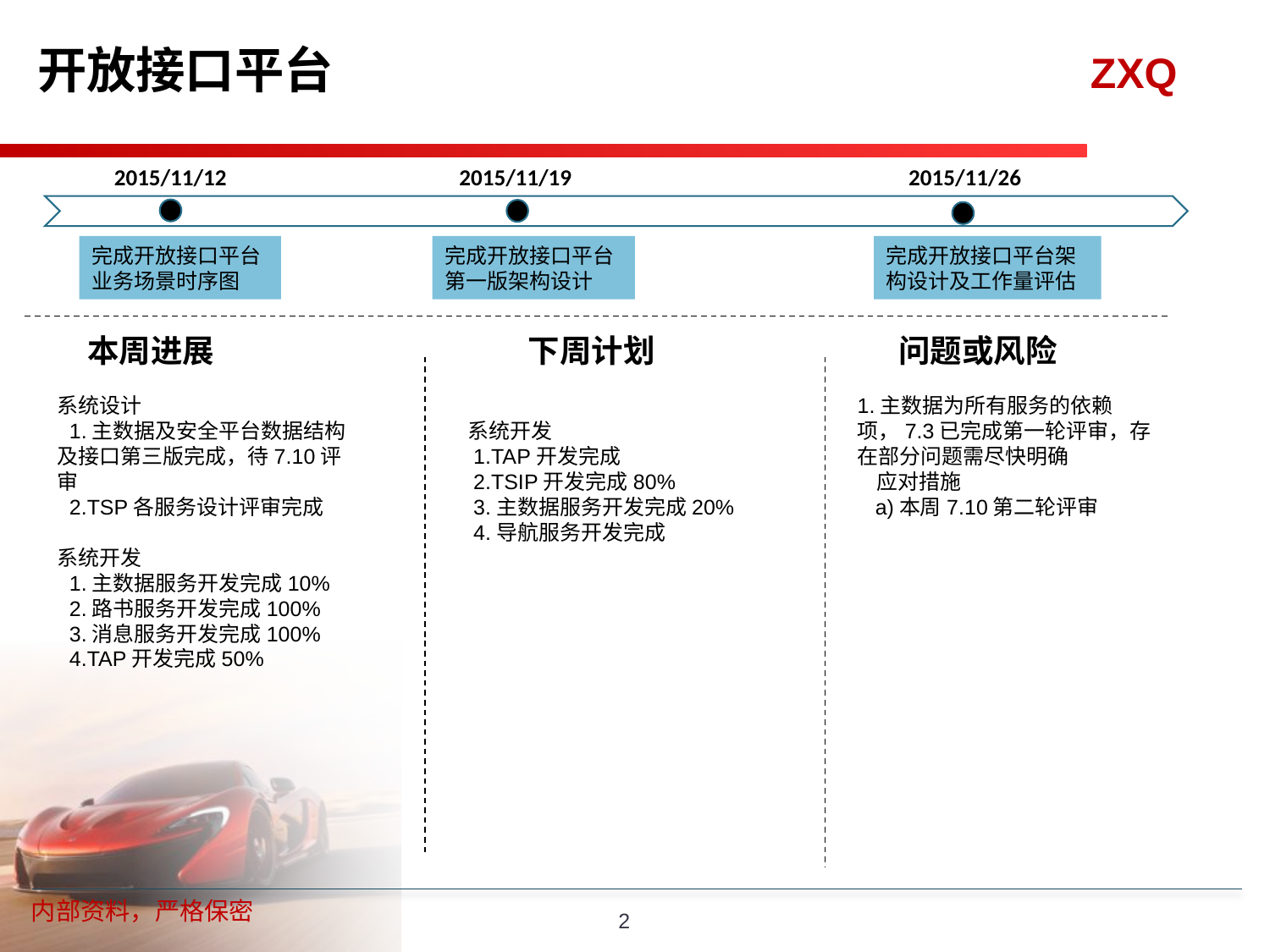

# 开放接口平台
2015/11/12
2015/11/19
2015/11/26

完成开放接口平台业务场景时序图
完成开放接口平台第一版架构设计
完成开放接口平台架构设计及工作量评估
本周进展
下周计划
问题或风险
系统设计
  1.主数据及安全平台数据结构及接口第三版完成，待7.10评审
  2.TSP各服务设计评审完成

系统开发
  1.主数据服务开发完成10%
  2.路书服务开发完成100%
  3.消息服务开发完成100%
  4.TAP开发完成50%

系统开发
 1.TAP开发完成
 2.TSIP开发完成80%
 3.主数据服务开发完成20%
 4.导航服务开发完成
1.主数据为所有服务的依赖项，7.3已完成第一轮评审，存在部分问题需尽快明确
   应对措施
   a)本周7.10第二轮评审
2